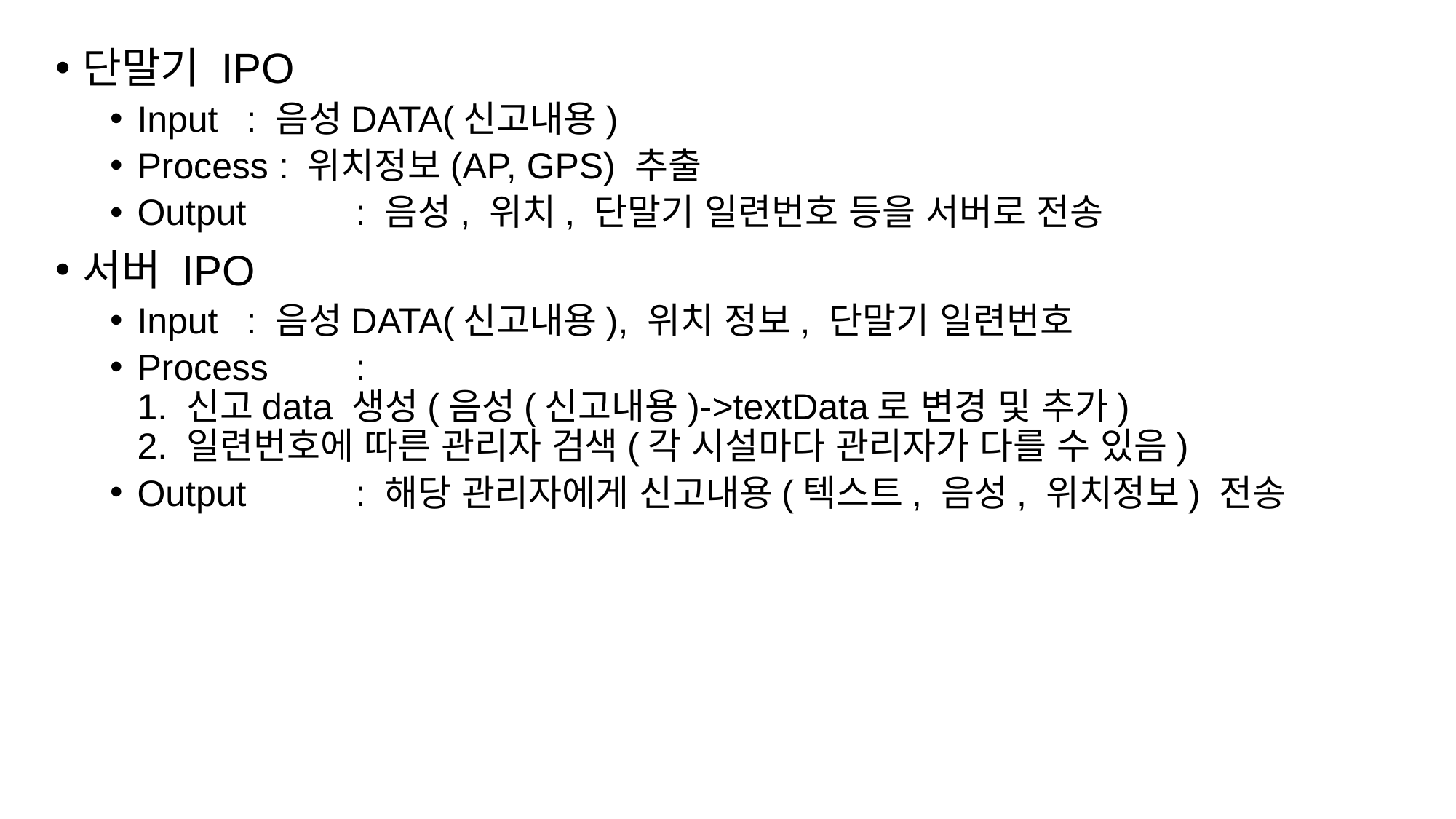

단말기 IPO
Input 	: 음성DATA(신고내용)
Process : 위치정보(AP, GPS) 추출
Output	: 음성, 위치, 단말기 일련번호 등을 서버로 전송
서버 IPO
Input	: 음성DATA(신고내용), 위치 정보, 단말기 일련번호
Process 	:
1. 신고data 생성(음성(신고내용)->textData로 변경 및 추가)
2. 일련번호에 따른 관리자 검색(각 시설마다 관리자가 다를 수 있음)
Output	: 해당 관리자에게 신고내용(텍스트, 음성, 위치정보) 전송